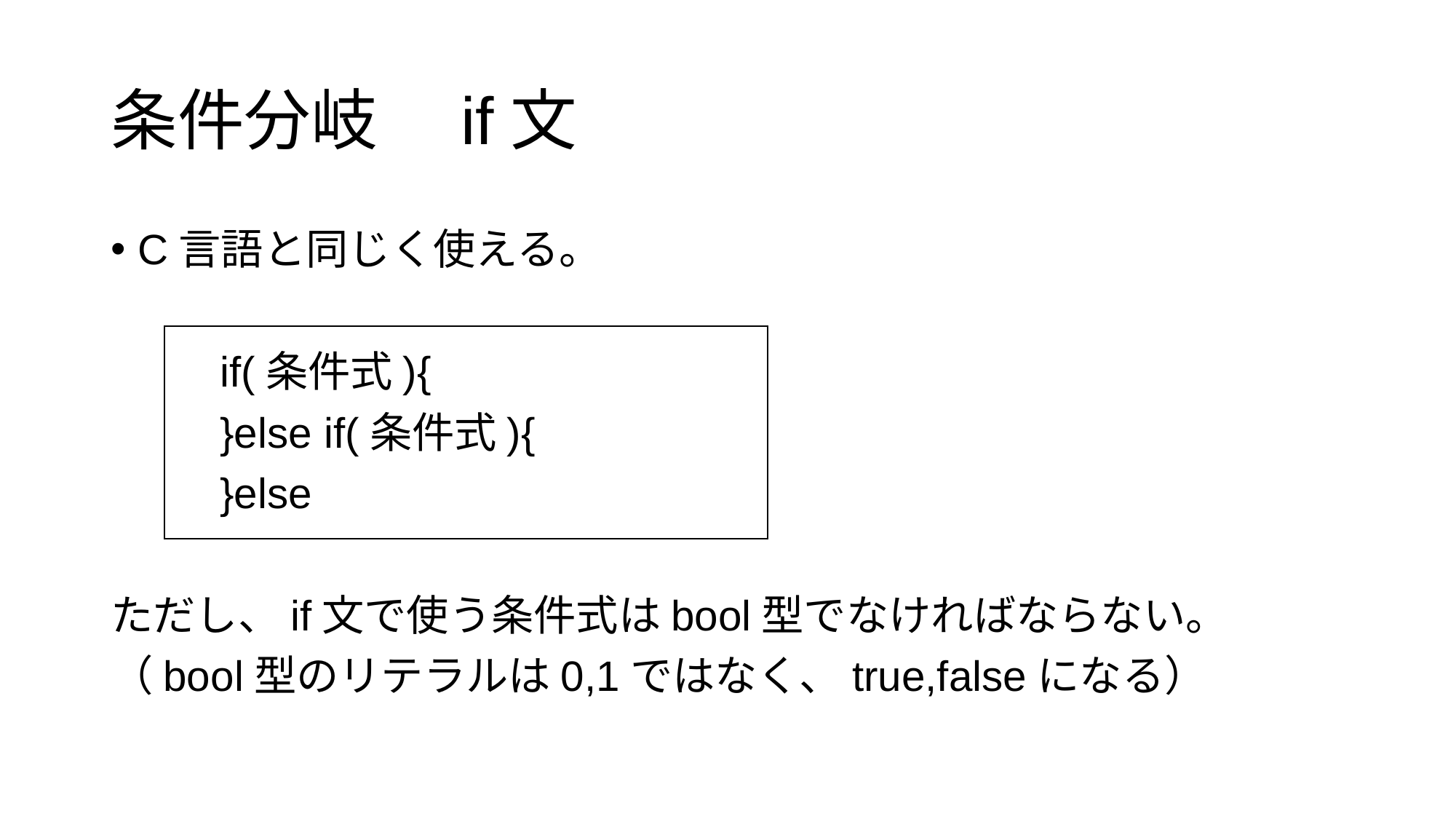

# 条件分岐　if文
C言語と同じく使える。

	if(条件式){
	}else if(条件式){
	}else

ただし、if文で使う条件式はbool型でなければならない。
（bool型のリテラルは0,1ではなく、true,falseになる）